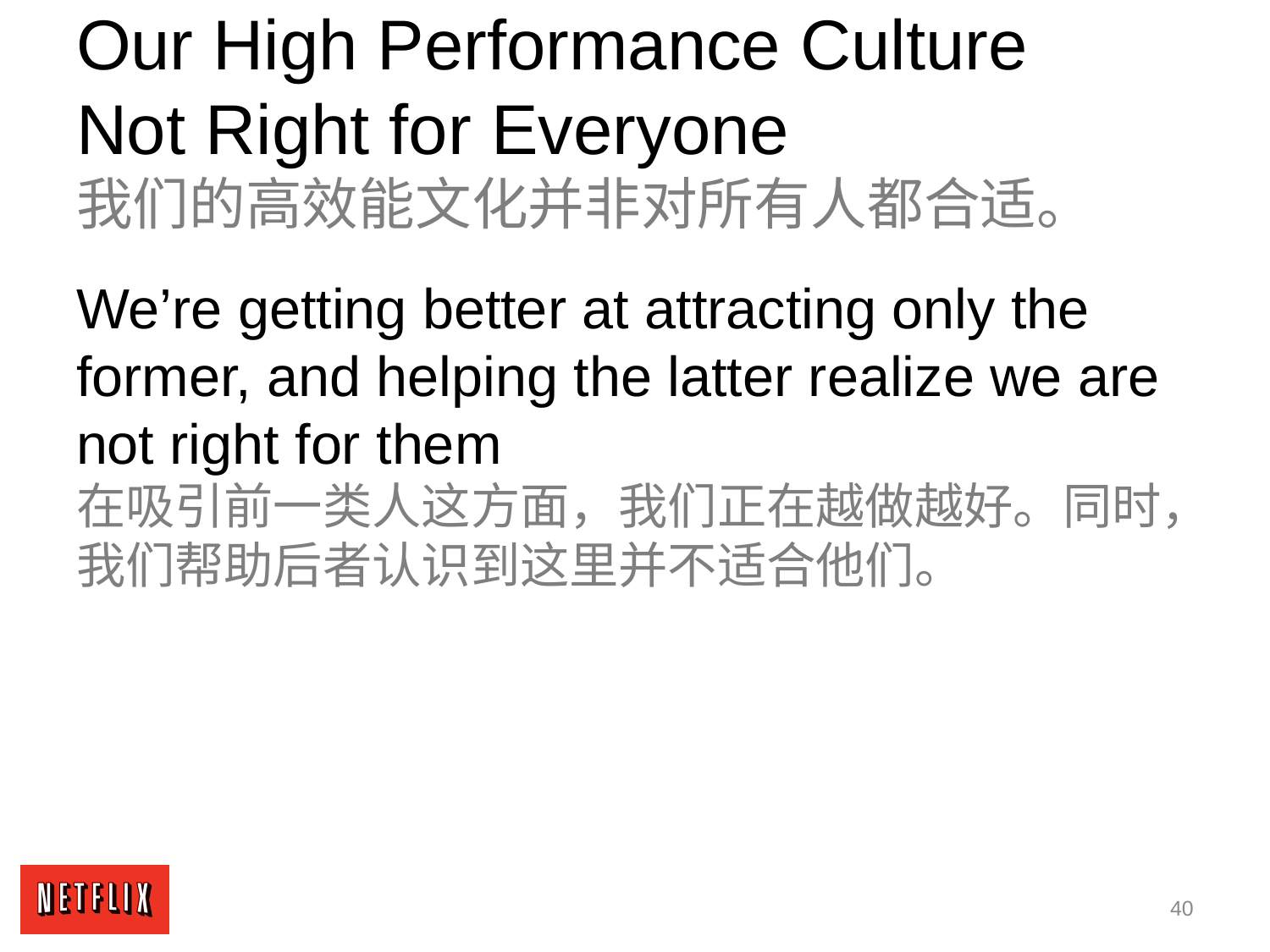

Our High Performance Culture
Not Right for Everyone
我们的高效能文化并非对所有人都合适。
We’re getting better at attracting only the former, and helping the latter realize we are not right for them
在吸引前一类人这方面，我们正在越做越好。同时，我们帮助后者认识到这里并不适合他们。

40